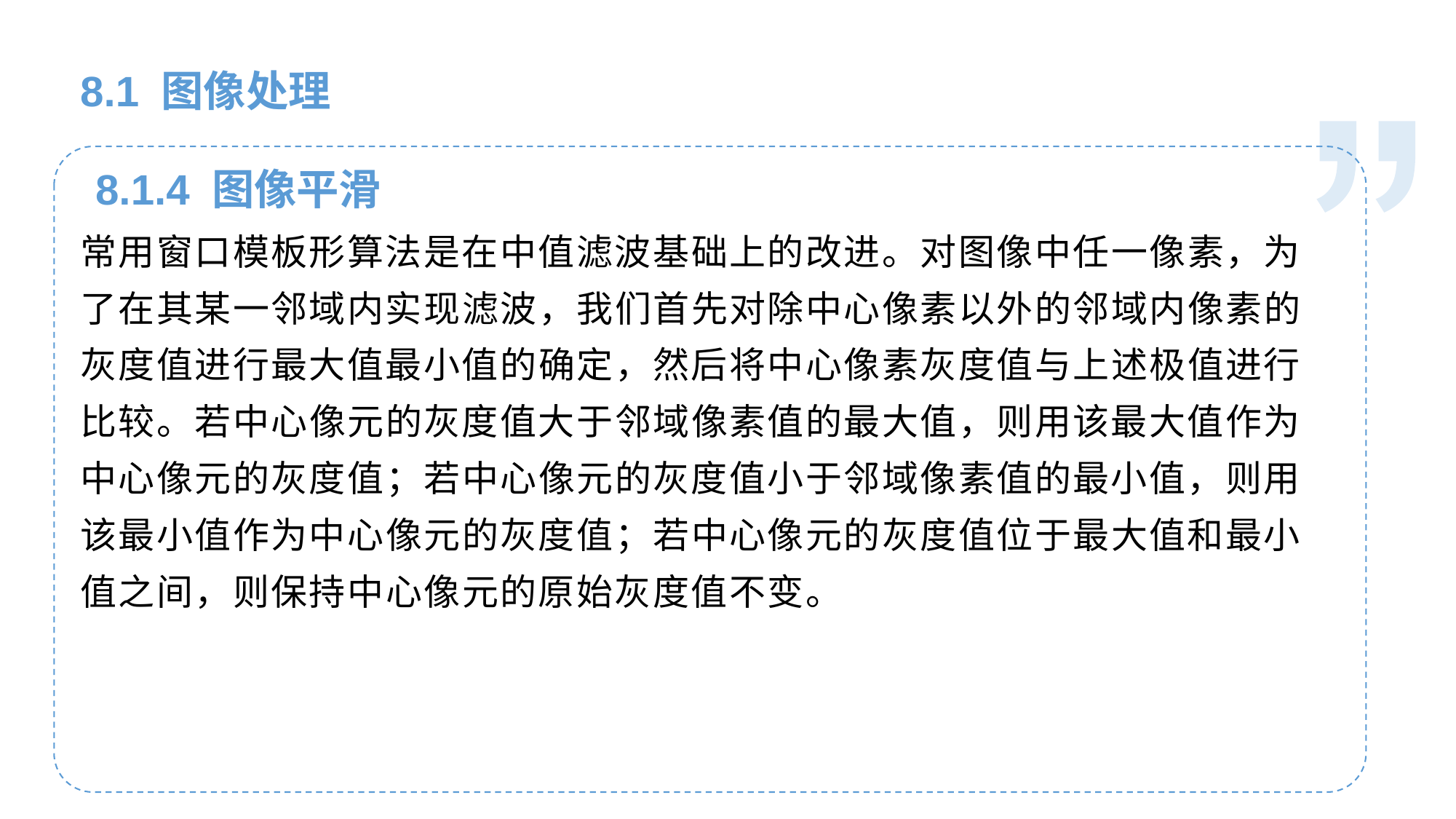

人工智能基础
8.1 图像处理

8.1.4 图像平滑
常用窗口模板形算法是在中值滤波基础上的改进。对图像中任一像素，为了在其某一邻域内实现滤波，我们首先对除中心像素以外的邻域内像素的灰度值进行最大值最小值的确定，然后将中心像素灰度值与上述极值进行比较。若中心像元的灰度值大于邻域像素值的最大值，则用该最大值作为中心像元的灰度值；若中心像元的灰度值小于邻域像素值的最小值，则用该最小值作为中心像元的灰度值；若中心像元的灰度值位于最大值和最小值之间，则保持中心像元的原始灰度值不变。